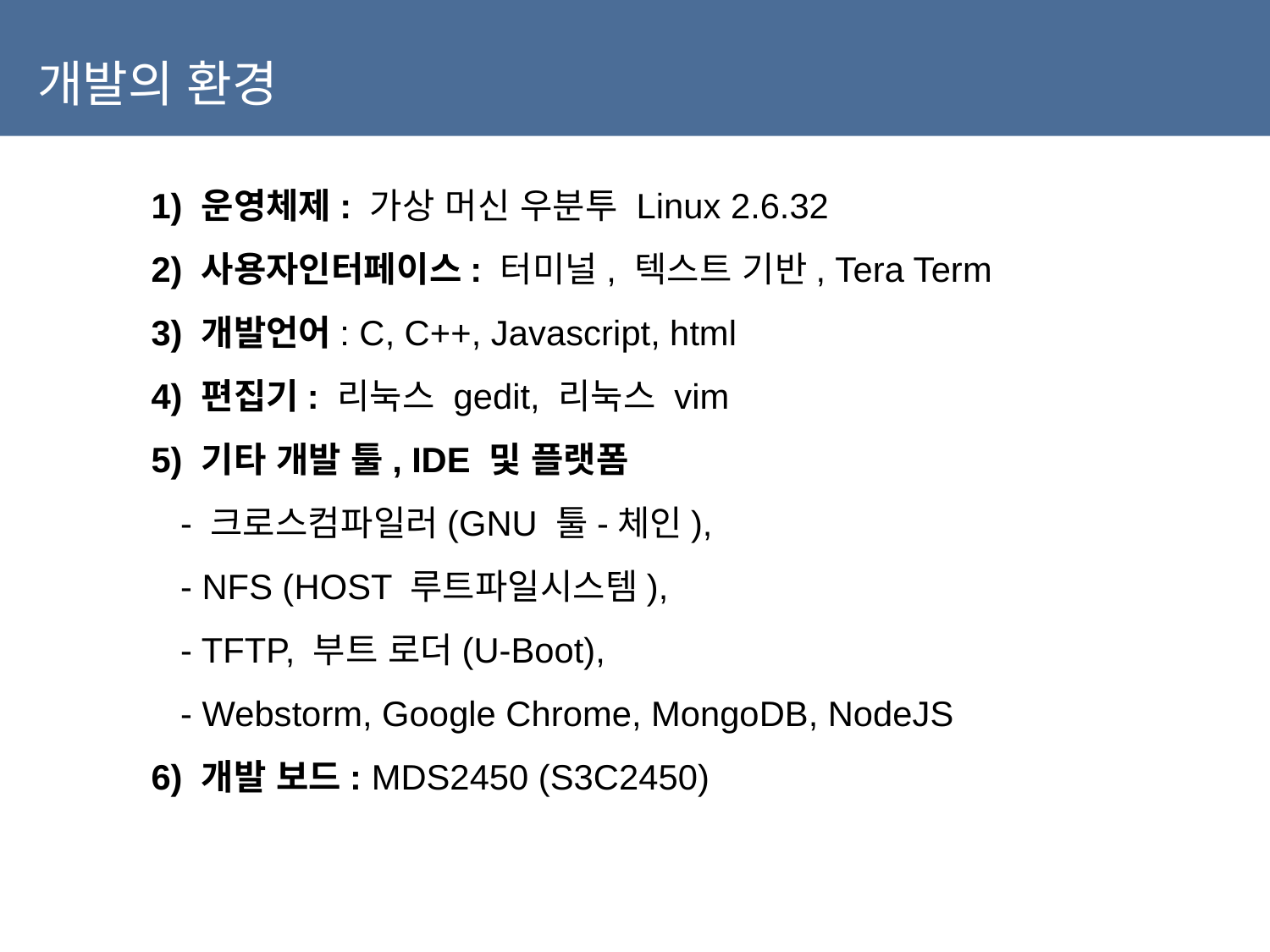

==========================
A 조 필요 부품 목록 리스트
==========================

====	=======================	=======	=======	=======	===========================================================================
번호	부품명			수량	단가	가격	구매주소
====	=======================	=======	=======	=======	===========================================================================
1	9V 건전지 홀더		1개	1200	1200	http://mechasolution.com/shop/goods/goods_view.php?goodsno=543005&category=135002
x2	9V 건전지		2개	1210	2420	http://mechasolution.com/shop/goods/goods_view.php?goodsno=539736&category=135001
x3	AA 건전지		6개	880     5280    http://mechasolution.com/shop/goods/goods_view.php?goodsno=772&category=135001
4	적외선 센서		2개	880	1760	http://mechasolution.com/shop/goods/goods_view.php?goodsno=539743&category=129015
5	DC 모터			2개	1650	3300	http://mechasolution.com/shop/goods/goods_view.php?goodsno=8903&category=
6	모터 드라이버		2개	2900	5800	http://www.devicemart.co.kr/1278835
x7	서보모터		1개	1650	3300 	http://mechasolution.com/shop/goods/goods_view.php?goodsno=71795&category=131006
x8	아두이노 4륜 로봇 프레임1개	12100	12100	http://mechasolution.com/shop/goods/goods_view.php?goodsno=330391&category=140012
9 	n100mini iptime		2개	6900	13800   http://www.devicemart.co.kr/1105254
10  	핀 커넥터		1개	990	990	http://mechasolution.com/shop/goods/goods_view.php?goodsno=9682&category=
x11  	미니 브레드보드		2개	660	1320	http://mechasolution.com/shop/goods/goods_view.php?goodsno=44&category=
x12     usb to DC               1개	1500	1500	http://www.devicemart.co.kr/1328651
x13	점퍼선

====	=======================	=======	=======	=======	===========================================================================

총  액:
인원수: 4 명

개발의 환경
 1) 운영체제: 가상 머신 우분투 Linux 2.6.32
 2) 사용자인터페이스: 터미널, 텍스트 기반, Tera Term
 3) 개발언어: C, C++, Javascript, html
 4) 편집기: 리눅스 gedit, 리눅스 vim
 5) 기타 개발 툴, IDE 및 플랫폼
    - 크로스컴파일러(GNU 툴-체인),
    - NFS (HOST 루트파일시스템),
    - TFTP, 부트 로더(U-Boot),
    - Webstorm, Google Chrome, MongoDB, NodeJS
 6) 개발 보드: MDS2450 (S3C2450)
개발 환경과 사용된 도구들 명세